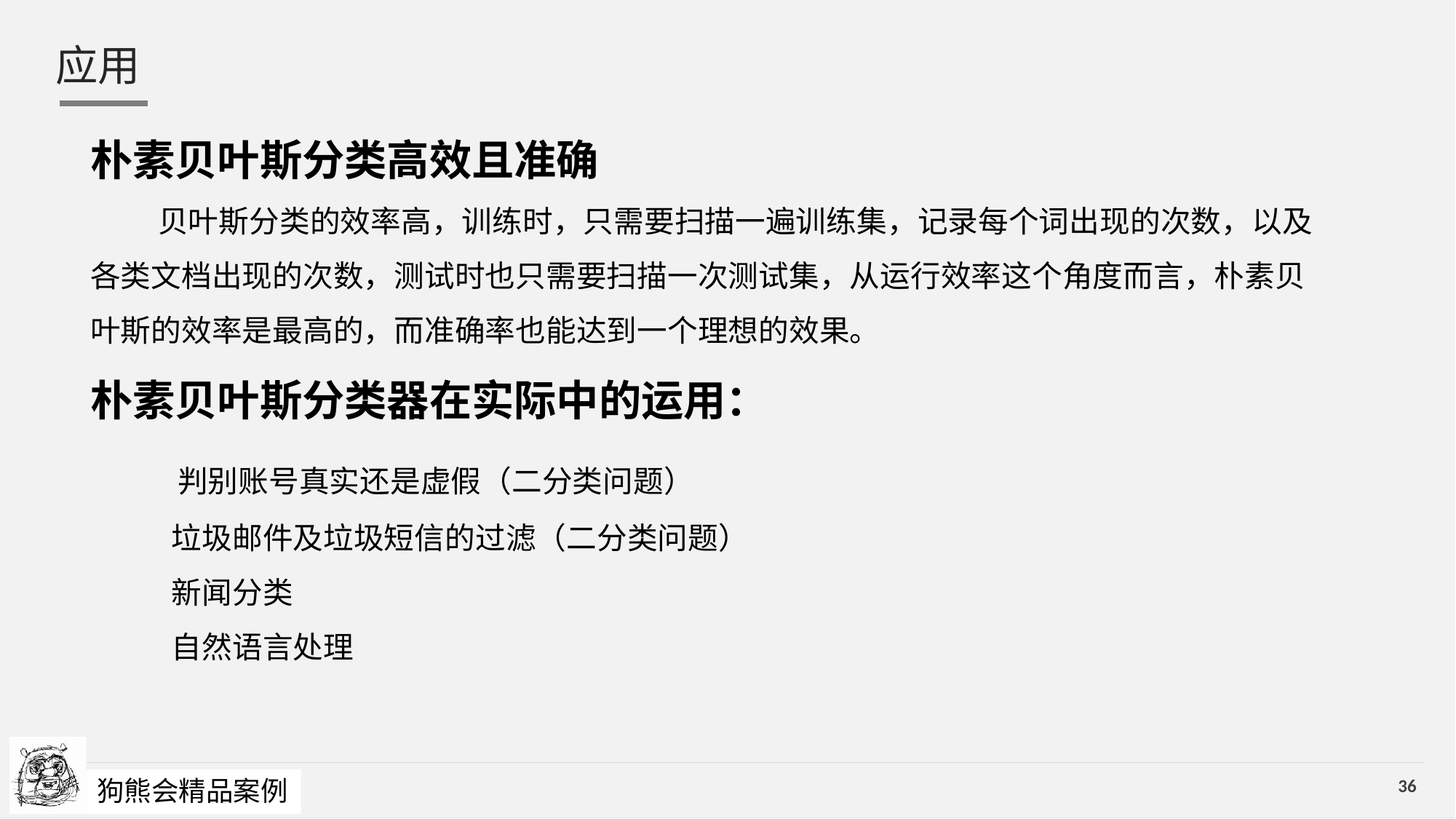

应用

朴素贝叶斯分类高效且准确
         贝叶斯分类的效率高，训练时，只需要扫描一遍训练集，记录每个词出现的次数，以及各类文档出现的次数，测试时也只需要扫描一次测试集，从运行效率这个角度而言，朴素贝叶斯的效率是最高的，而准确率也能达到一个理想的效果。
朴素贝叶斯分类器在实际中的运用：
        判别账号真实还是虚假（二分类问题）
           垃圾邮件及垃圾短信的过滤（二分类问题）
           新闻分类
           自然语言处理

COMP

ANG LOGO OR NAME

狗熊会精品案例
36